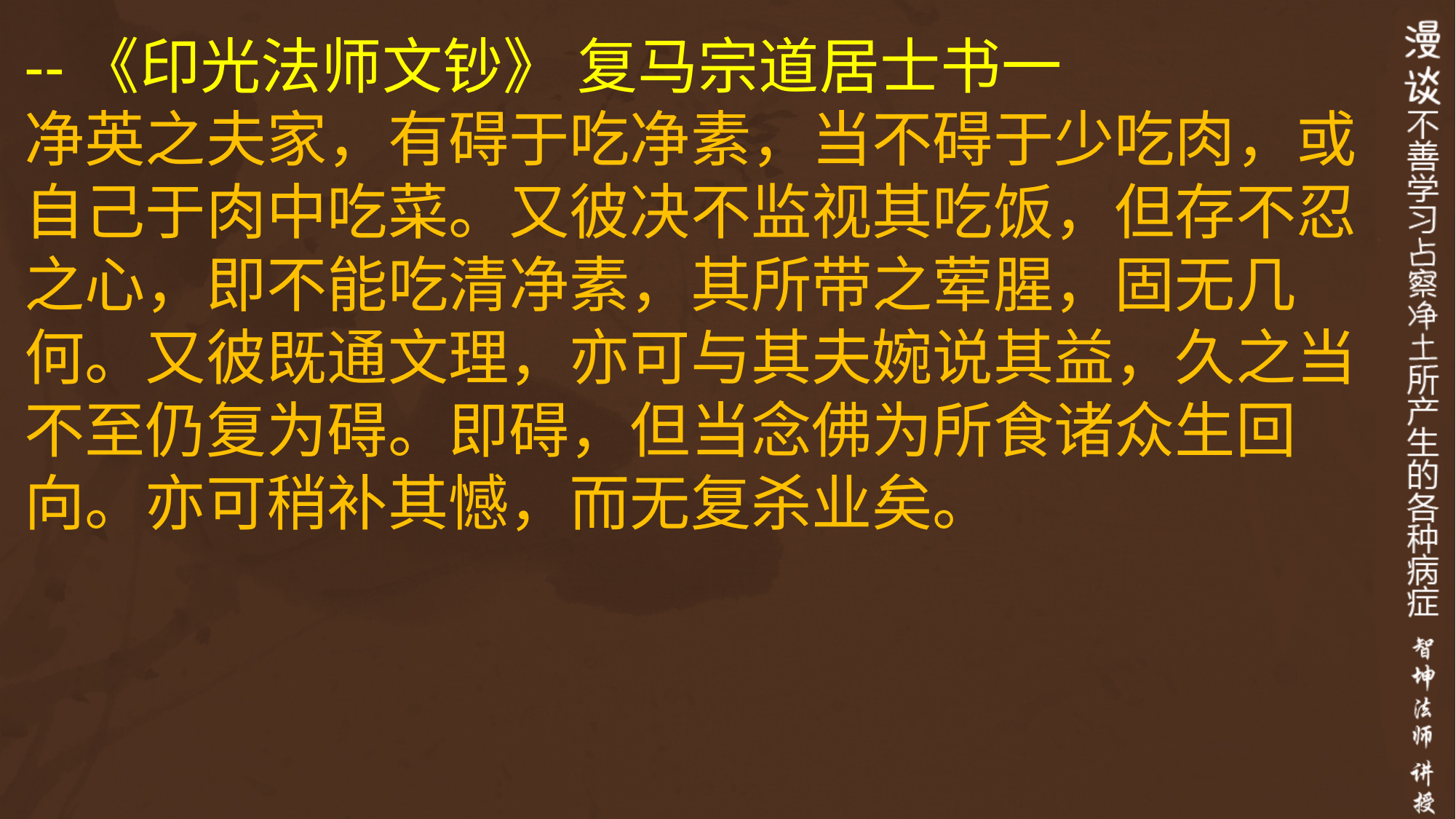

--《印光法师文钞》 复马宗道居士书一
净英之夫家，有碍于吃净素，当不碍于少吃肉，或自己于肉中吃菜。又彼决不监视其吃饭，但存不忍之心，即不能吃清净素，其所带之荤腥，固无几何。又彼既通文理，亦可与其夫婉说其益，久之当不至仍复为碍。即碍，但当念佛为所食诸众生回向。亦可稍补其憾，而无复杀业矣。